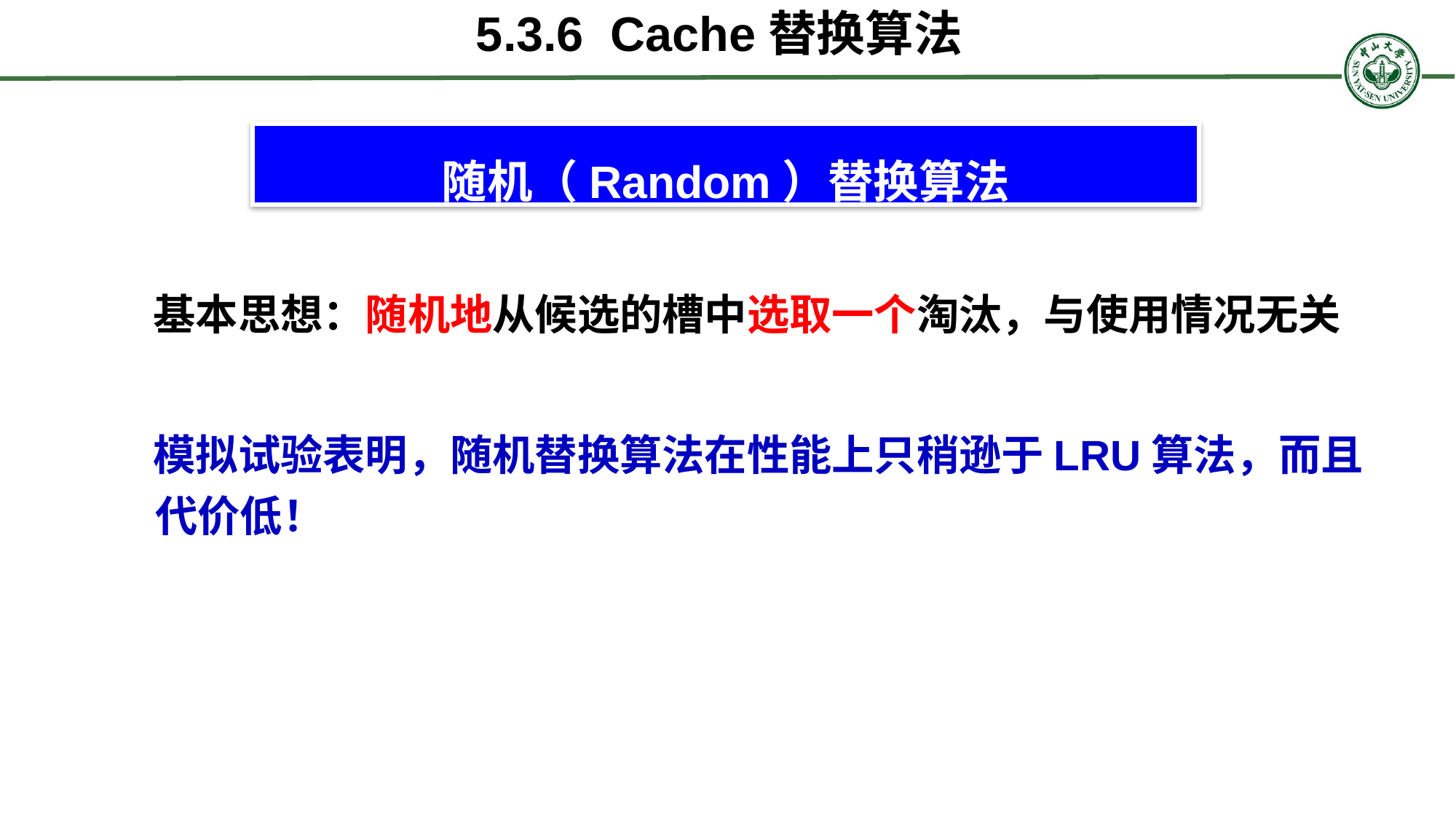

5.3.6  Cache替换算法
随机（Random）替换算法
   基本思想：随机地从候选的槽中选取一个淘汰，与使用情况无关

   模拟试验表明，随机替换算法在性能上只稍逊于LRU算法，而且代价低！